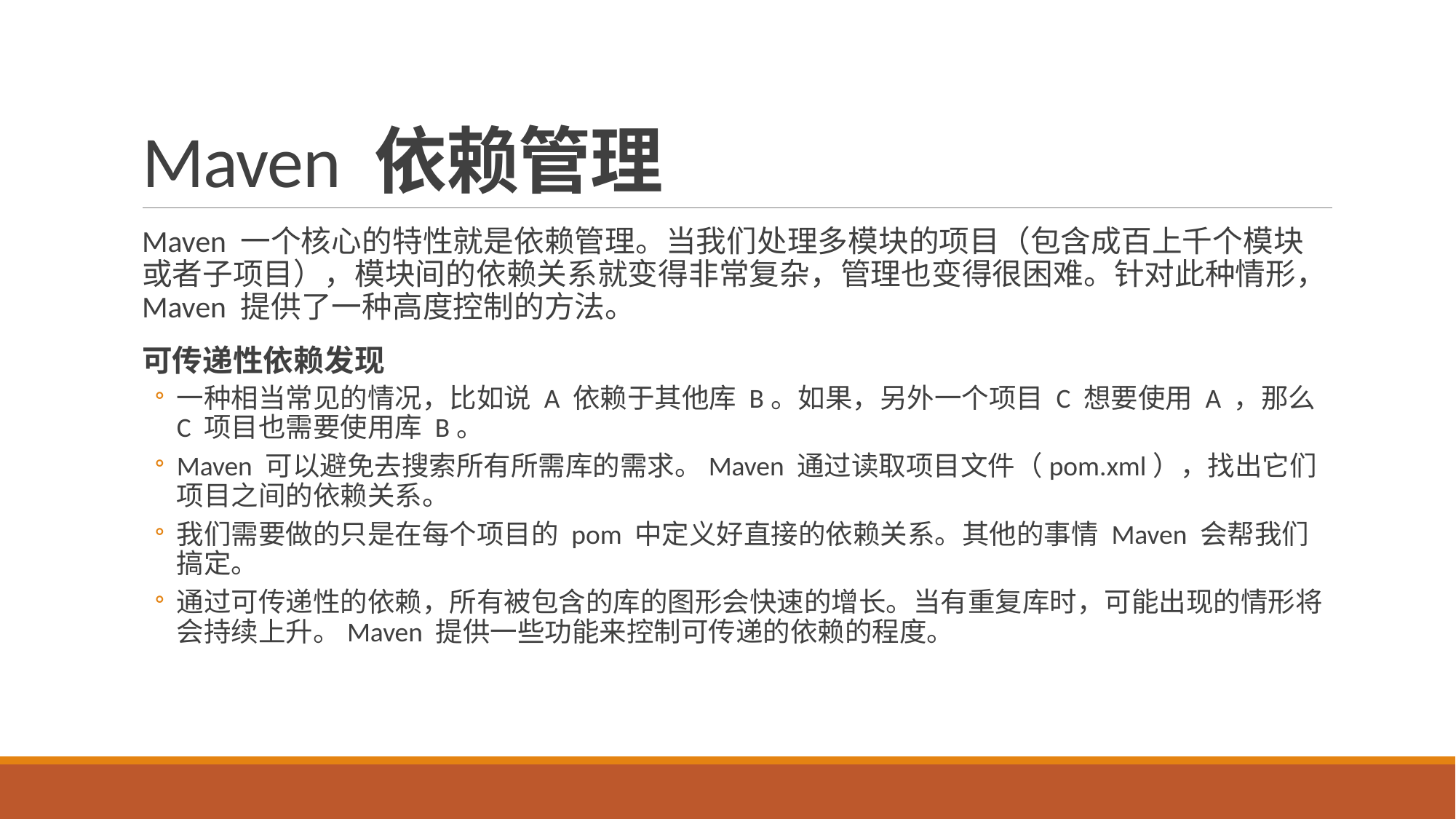

# Maven 依赖管理
Maven 一个核心的特性就是依赖管理。当我们处理多模块的项目（包含成百上千个模块或者子项目），模块间的依赖关系就变得非常复杂，管理也变得很困难。针对此种情形，Maven 提供了一种高度控制的方法。
可传递性依赖发现
一种相当常见的情况，比如说 A 依赖于其他库 B。如果，另外一个项目 C 想要使用 A ，那么 C 项目也需要使用库 B。
Maven 可以避免去搜索所有所需库的需求。Maven 通过读取项目文件（pom.xml），找出它们项目之间的依赖关系。
我们需要做的只是在每个项目的 pom 中定义好直接的依赖关系。其他的事情 Maven 会帮我们搞定。
通过可传递性的依赖，所有被包含的库的图形会快速的增长。当有重复库时，可能出现的情形将会持续上升。Maven 提供一些功能来控制可传递的依赖的程度。